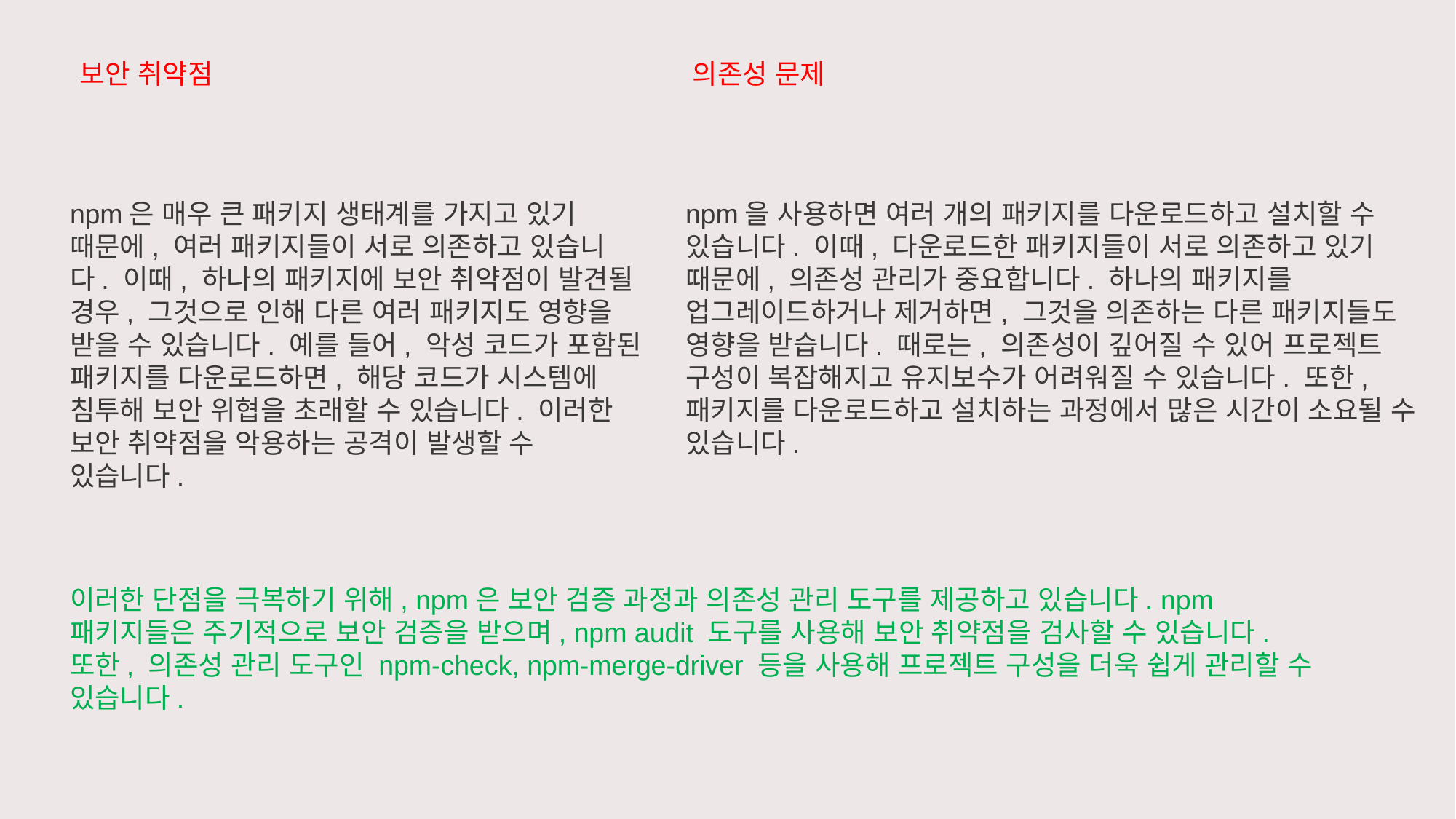

보안 취약점
의존성 문제

npm은 매우 큰 패키지 생태계를 가지고 있기 때문에, 여러 패키지들이 서로 의존하고 있습니다. 이때, 하나의 패키지에 보안 취약점이 발견될 경우, 그것으로 인해 다른 여러 패키지도 영향을 받을 수 있습니다. 예를 들어, 악성 코드가 포함된 패키지를 다운로드하면, 해당 코드가 시스템에 침투해 보안 위협을 초래할 수 있습니다. 이러한 보안 취약점을 악용하는 공격이 발생할 수 있습니다.
npm을 사용하면 여러 개의 패키지를 다운로드하고 설치할 수 있습니다. 이때, 다운로드한 패키지들이 서로 의존하고 있기 때문에, 의존성 관리가 중요합니다. 하나의 패키지를 업그레이드하거나 제거하면, 그것을 의존하는 다른 패키지들도 영향을 받습니다. 때로는, 의존성이 깊어질 수 있어 프로젝트 구성이 복잡해지고 유지보수가 어려워질 수 있습니다. 또한, 패키지를 다운로드하고 설치하는 과정에서 많은 시간이 소요될 수 있습니다.
이러한 단점을 극복하기 위해, npm은 보안 검증 과정과 의존성 관리 도구를 제공하고 있습니다. npm 패키지들은 주기적으로 보안 검증을 받으며, npm audit 도구를 사용해 보안 취약점을 검사할 수 있습니다. 또한, 의존성 관리 도구인 npm-check, npm-merge-driver 등을 사용해 프로젝트 구성을 더욱 쉽게 관리할 수 있습니다.